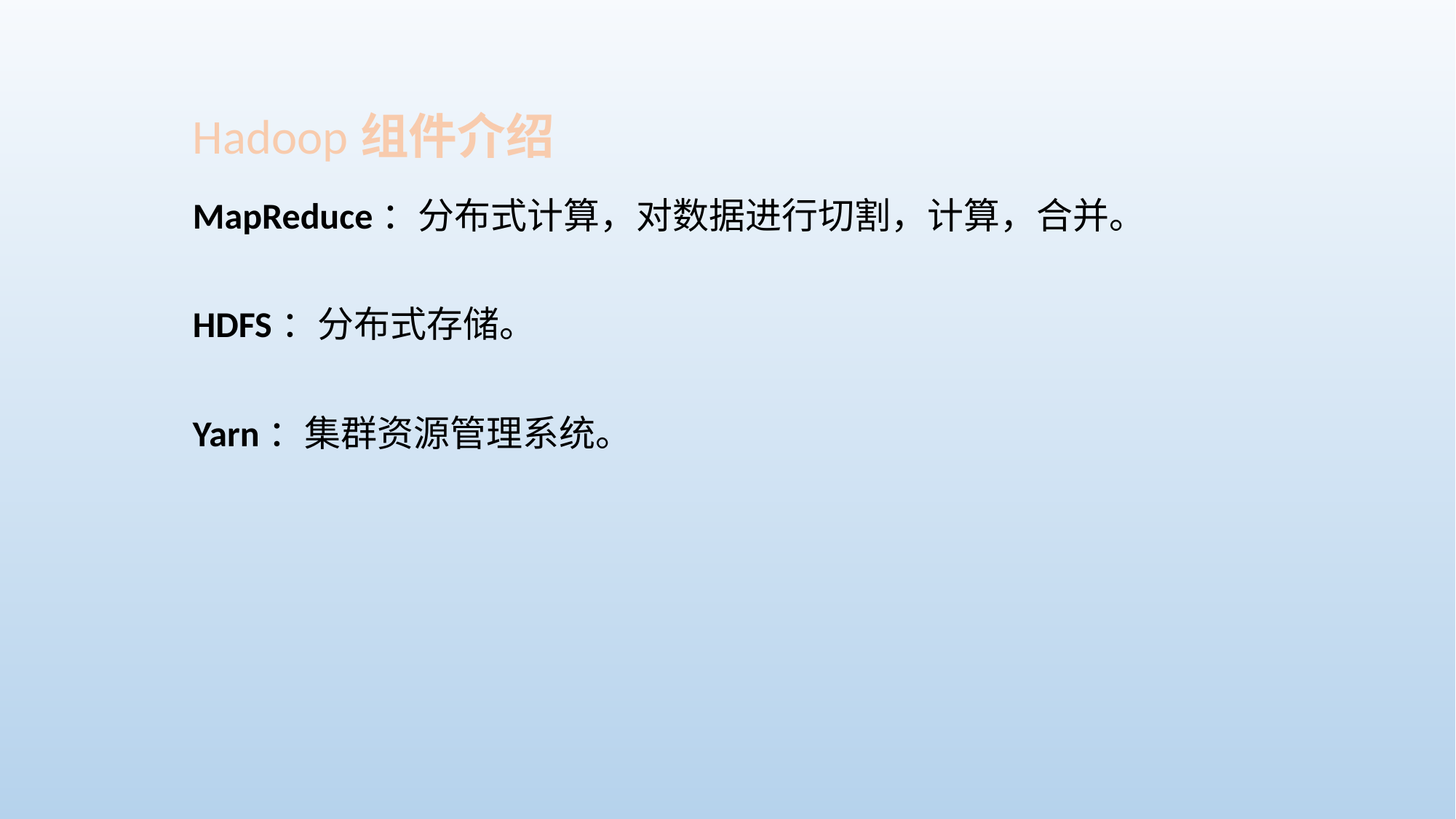

# Hadoop组件介绍
MapReduce：分布式计算，对数据进行切割，计算，合并。

HDFS：分布式存储。

Yarn：集群资源管理系统。